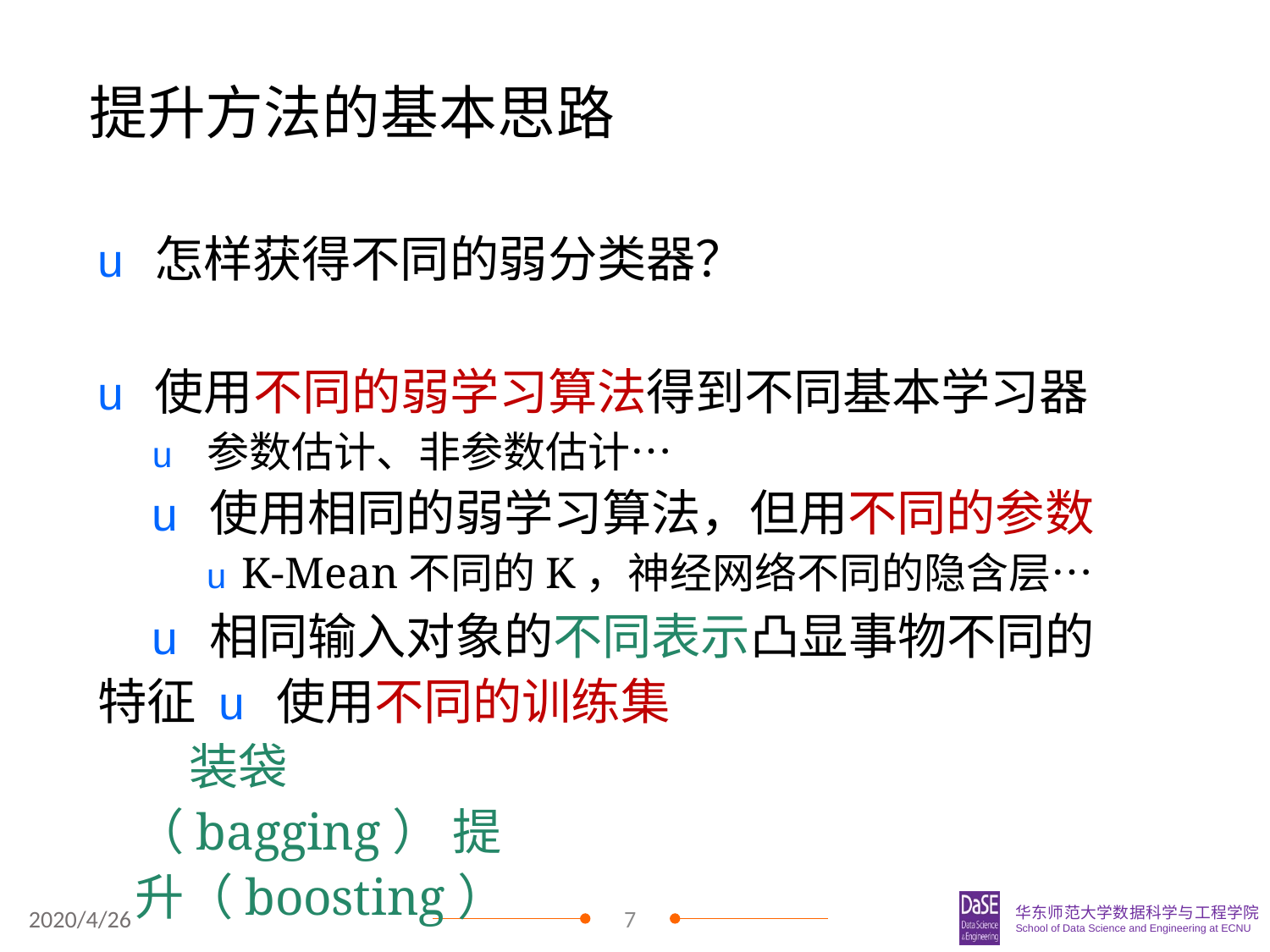

# 提升方法的基本思路
u怎样获得不同的弱分类器？

u使用不同的弱学习算法得到不同基本学习器
u 参数估计、非参数估计…
u使用相同的弱学习算法，但用不同的参数
uK-Mean不同的K，神经网络不同的隐含层…
u相同输入对象的不同表示凸显事物不同的特征 u使用不同的训练集
装袋（bagging） 提升（boosting）